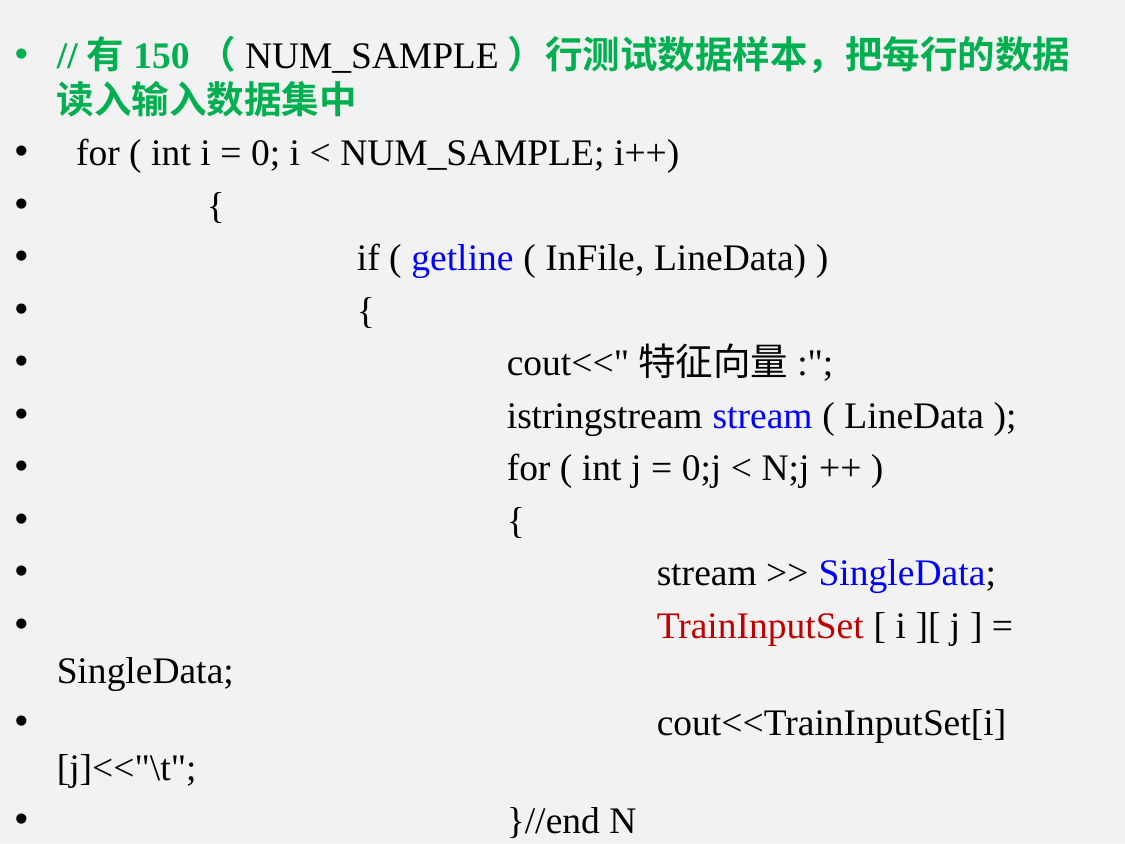

//有150（NUM_SAMPLE）行测试数据样本，把每行的数据读入输入数据集中
  for ( int i = 0; i < NUM_SAMPLE; i++)
	{
		if ( getline ( InFile, LineData) )
		{
			cout<<"特征向量:";
			istringstream stream ( LineData );
			for ( int j = 0;j < N;j ++ )
			{
				stream >> SingleData;
				TrainInputSet [ i ][ j ] =  SingleData;
				cout<<TrainInputSet[i][j]<<"\t";
			}//end N
             }